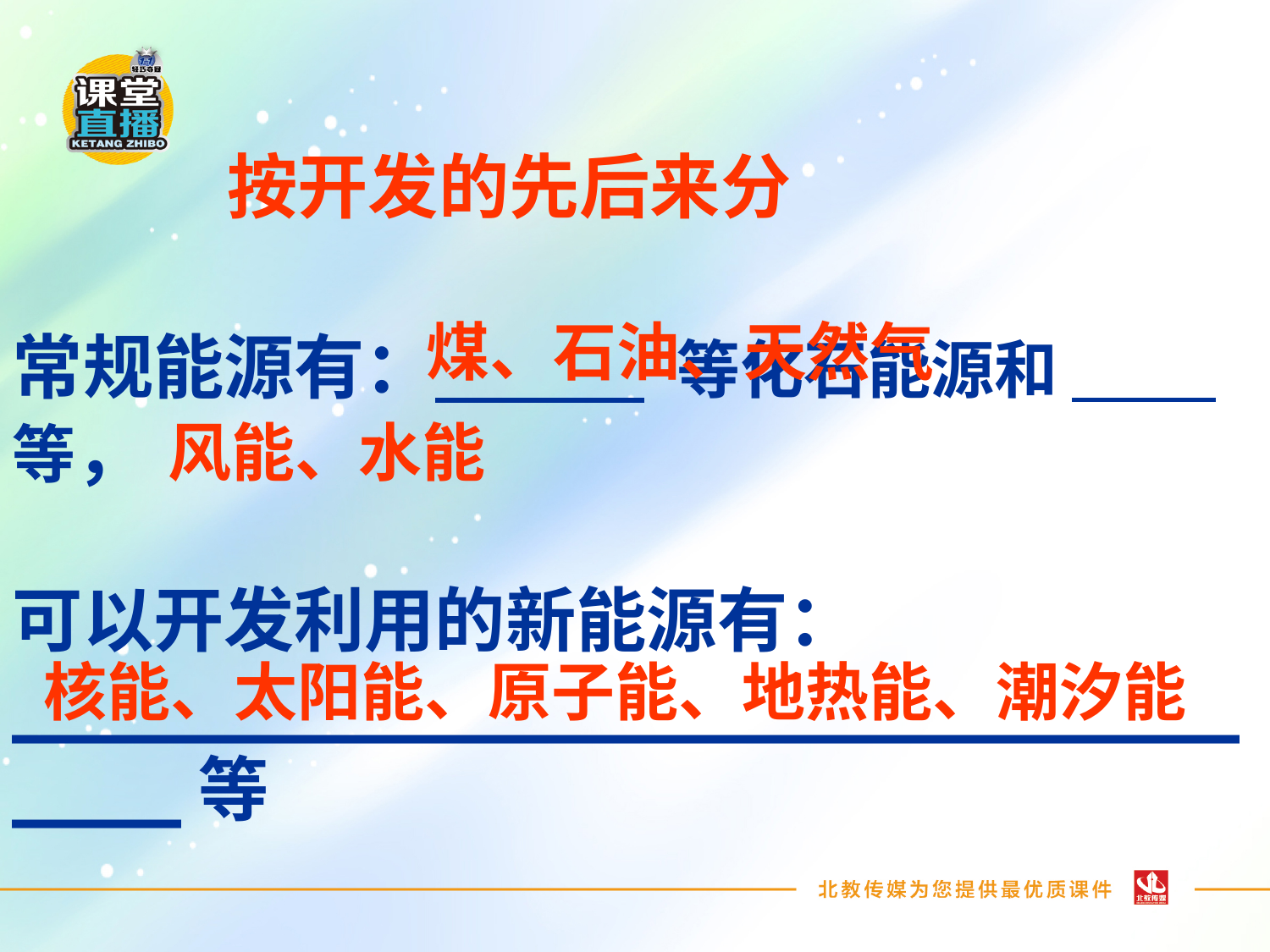

按开发的先后来分
煤、石油、天然气
常规能源有：               等化石能源和            等，

可以开发利用的新能源有：_________________________________等
风能、水能
 核能、太阳能、原子能、地热能、潮汐能